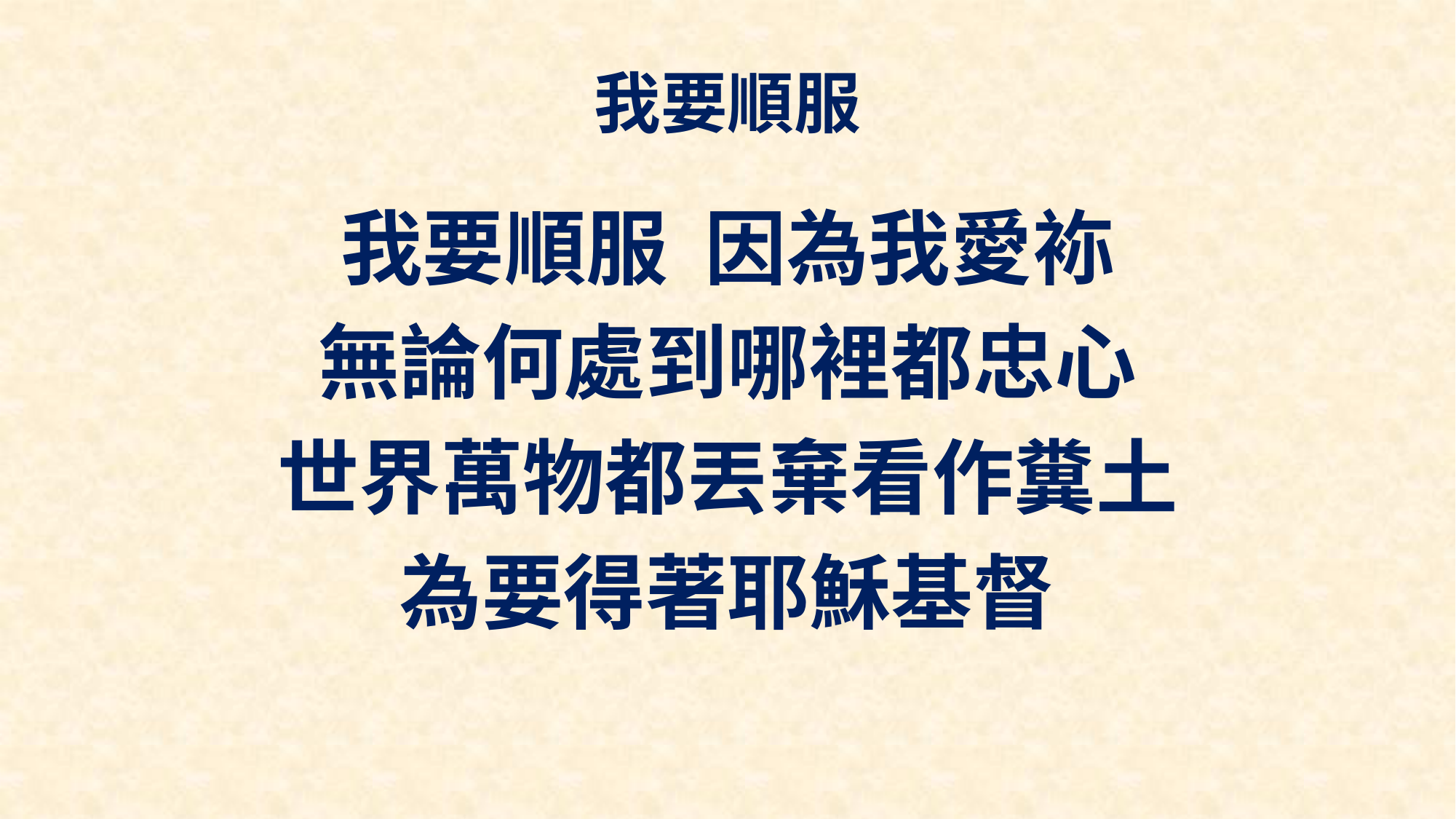

# 我要順服
我要順服  因為我愛袮
無論何處到哪裡都忠心
世界萬物都丟棄看作糞土
為要得著耶穌基督